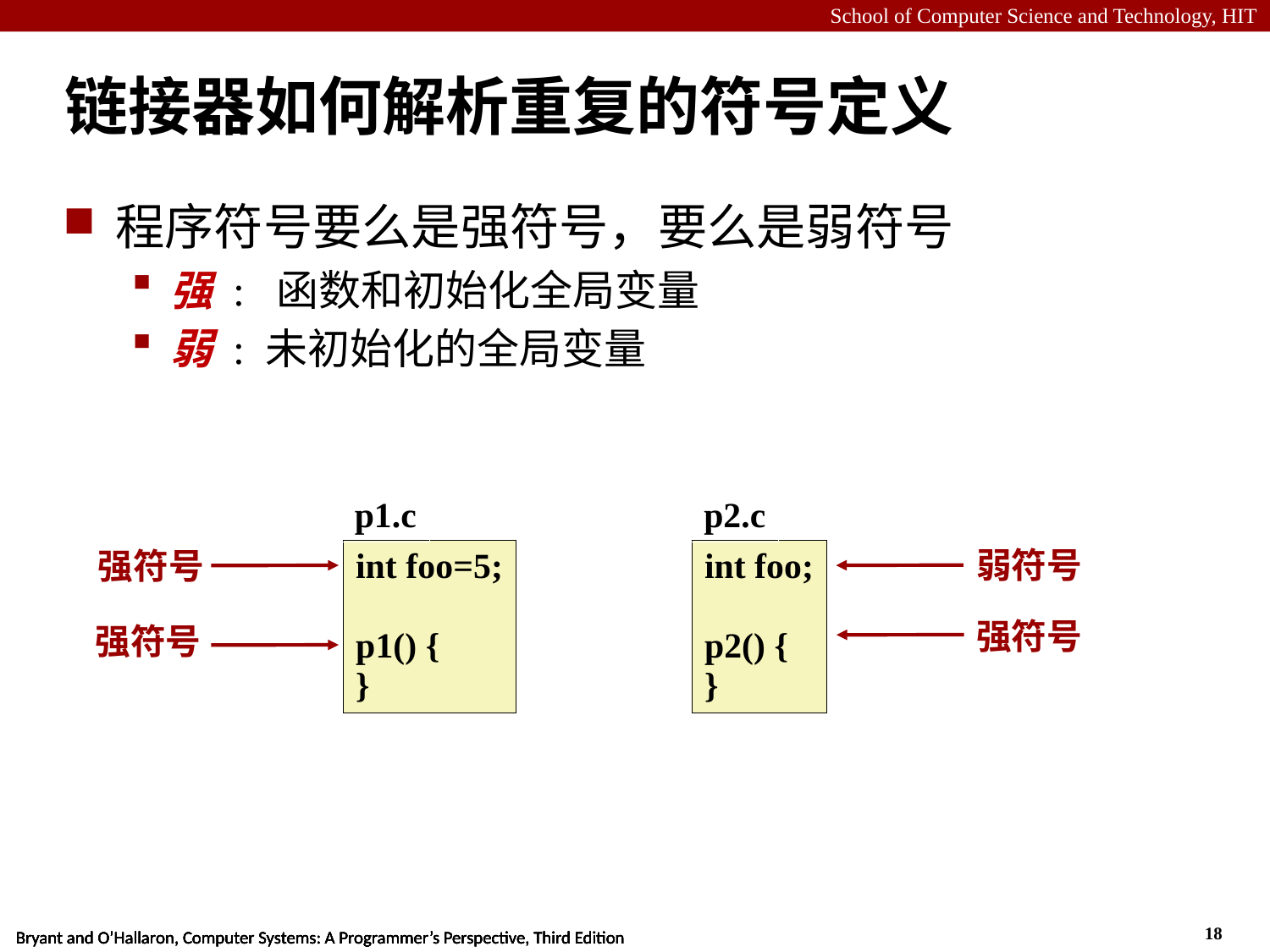

# 链接器如何解析重复的符号定义
程序符号要么是强符号，要么是弱符号
强 :  函数和初始化全局变量
弱 : 未初始化的全局变量
p1.c
int foo=5;

p1() {
}
p2.c
int foo;

p2() {
}
弱符号
强符号

强符号
强符号